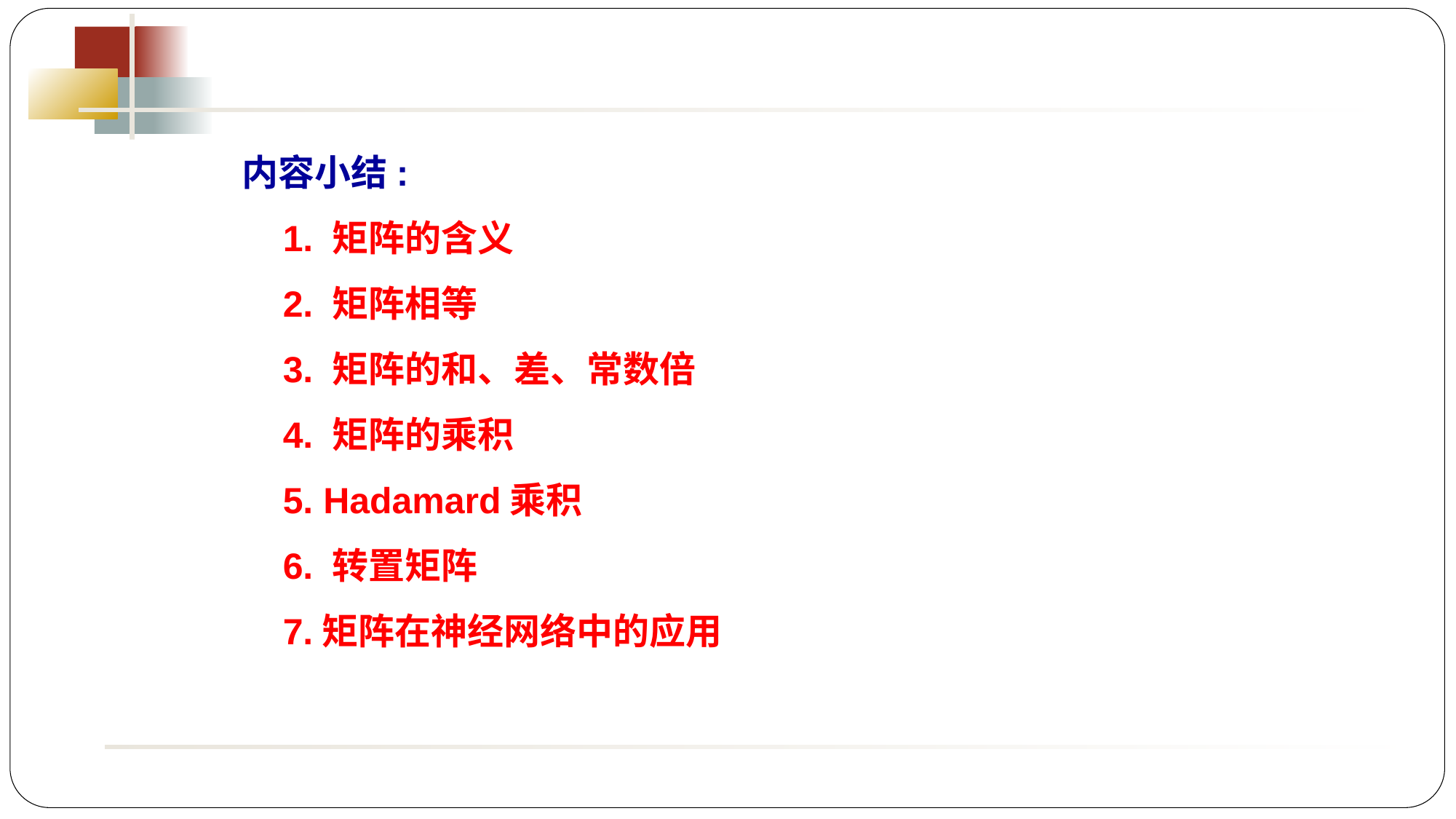

内容小结:
    1. 矩阵的含义
    2. 矩阵相等
    3. 矩阵的和、差、常数倍
    4. 矩阵的乘积
    5. Hadamard乘积
    6. 转置矩阵
    7.矩阵在神经网络中的应用